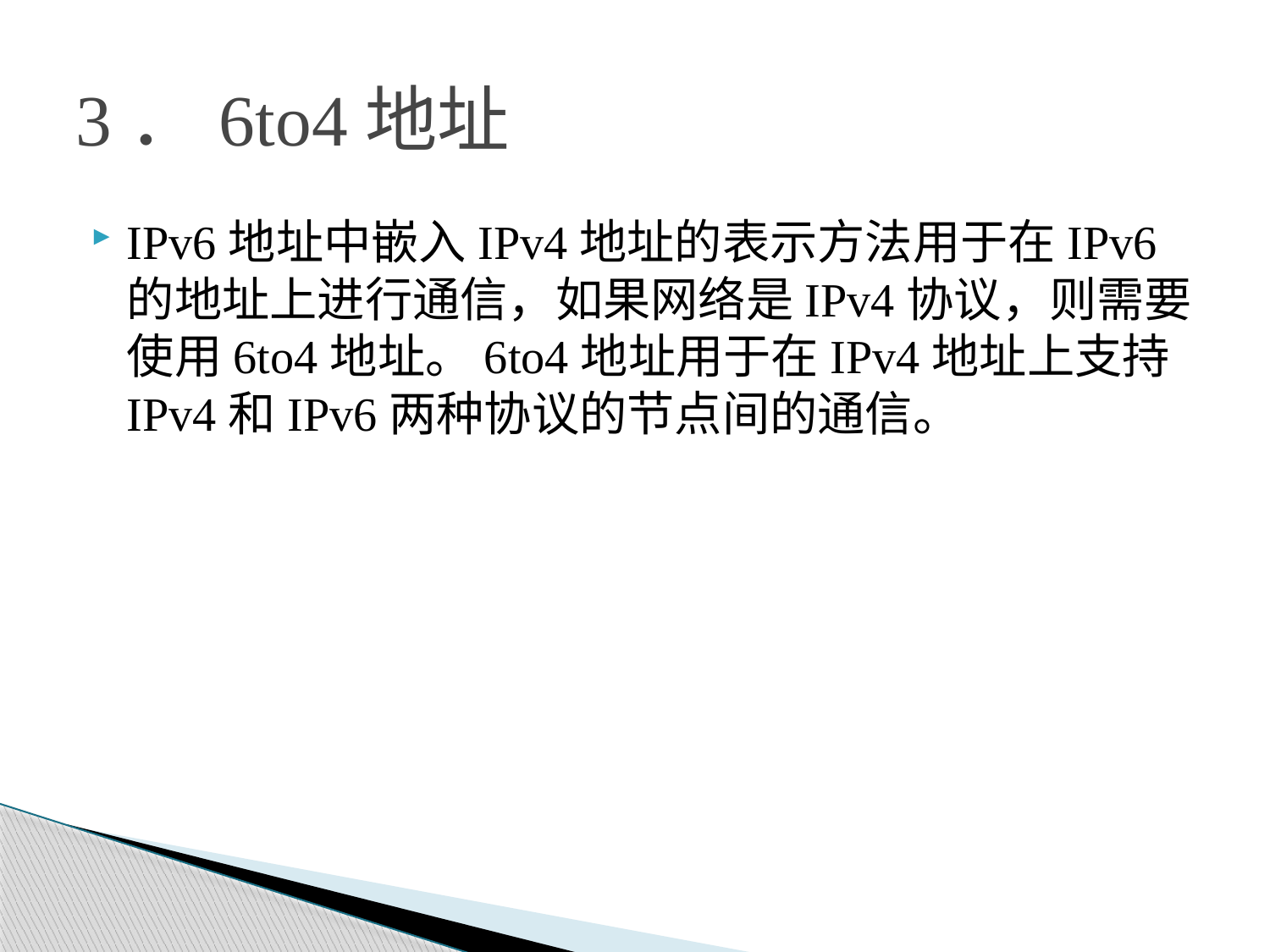

# 3．6to4地址
IPv6地址中嵌入IPv4地址的表示方法用于在IPv6的地址上进行通信，如果网络是IPv4协议，则需要使用6to4地址。6to4地址用于在IPv4地址上支持IPv4和IPv6两种协议的节点间的通信。